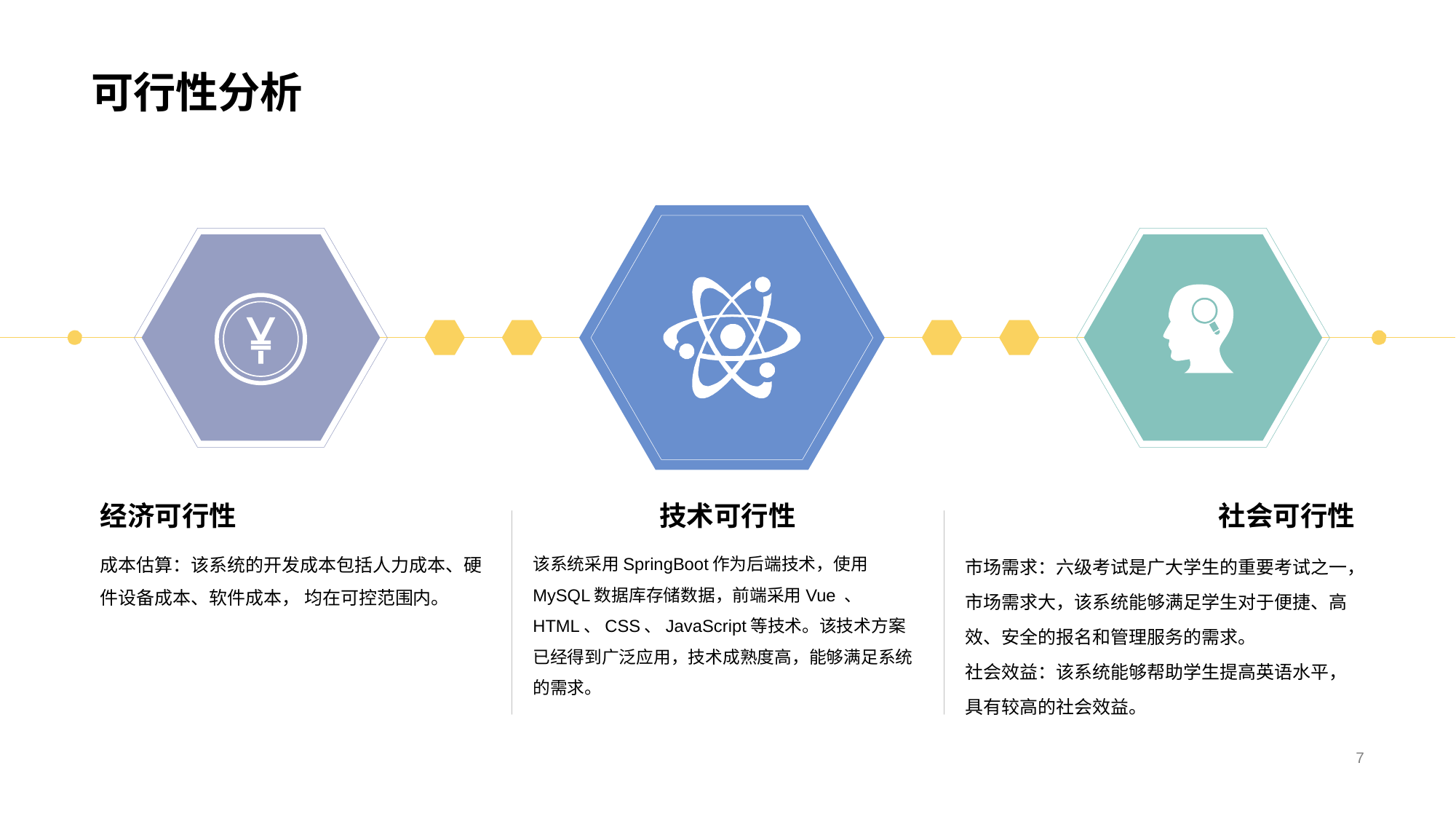

# 可行性分析

经济可行性
技术可行性
社会可行性
成本估算：该系统的开发成本包括人力成本、硬件设备成本、软件成本， 均在可控范围内。
该系统采用SpringBoot作为后端技术，使用MySQL数据库存储数据，前端采用Vue 、 HTML、CSS、JavaScript等技术。该技术方案已经得到广泛应用，技术成熟度高，能够满足系统的需求。
市场需求：六级考试是广大学生的重要考试之一，市场需求大，该系统能够满足学生对于便捷、高效、安全的报名和管理服务的需求。
社会效益：该系统能够帮助学生提高英语水平，具有较高的社会效益。

7